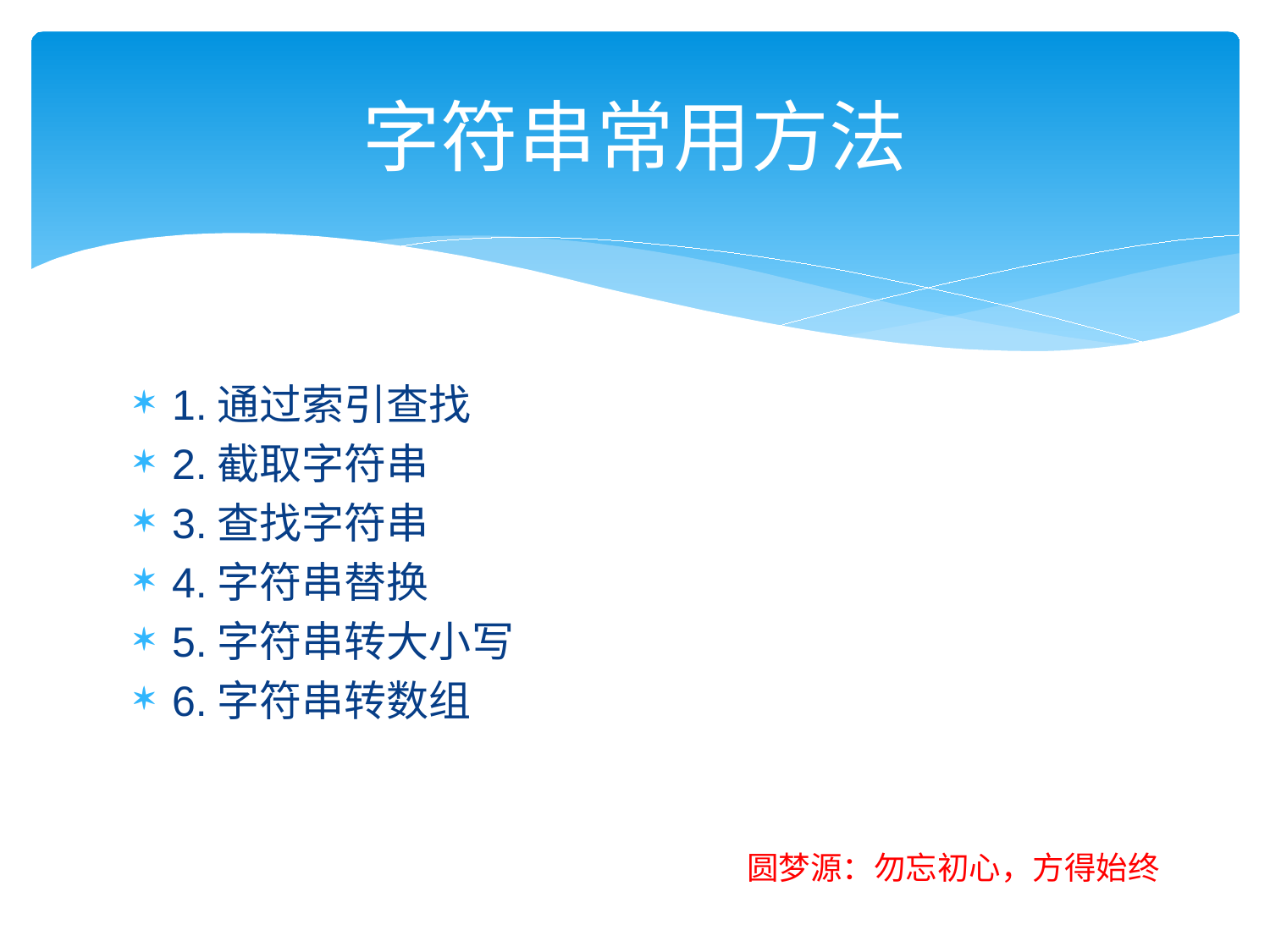

# 字符串常用方法
1.通过索引查找
2.截取字符串
3.查找字符串
4.字符串替换
5.字符串转大小写
6.字符串转数组